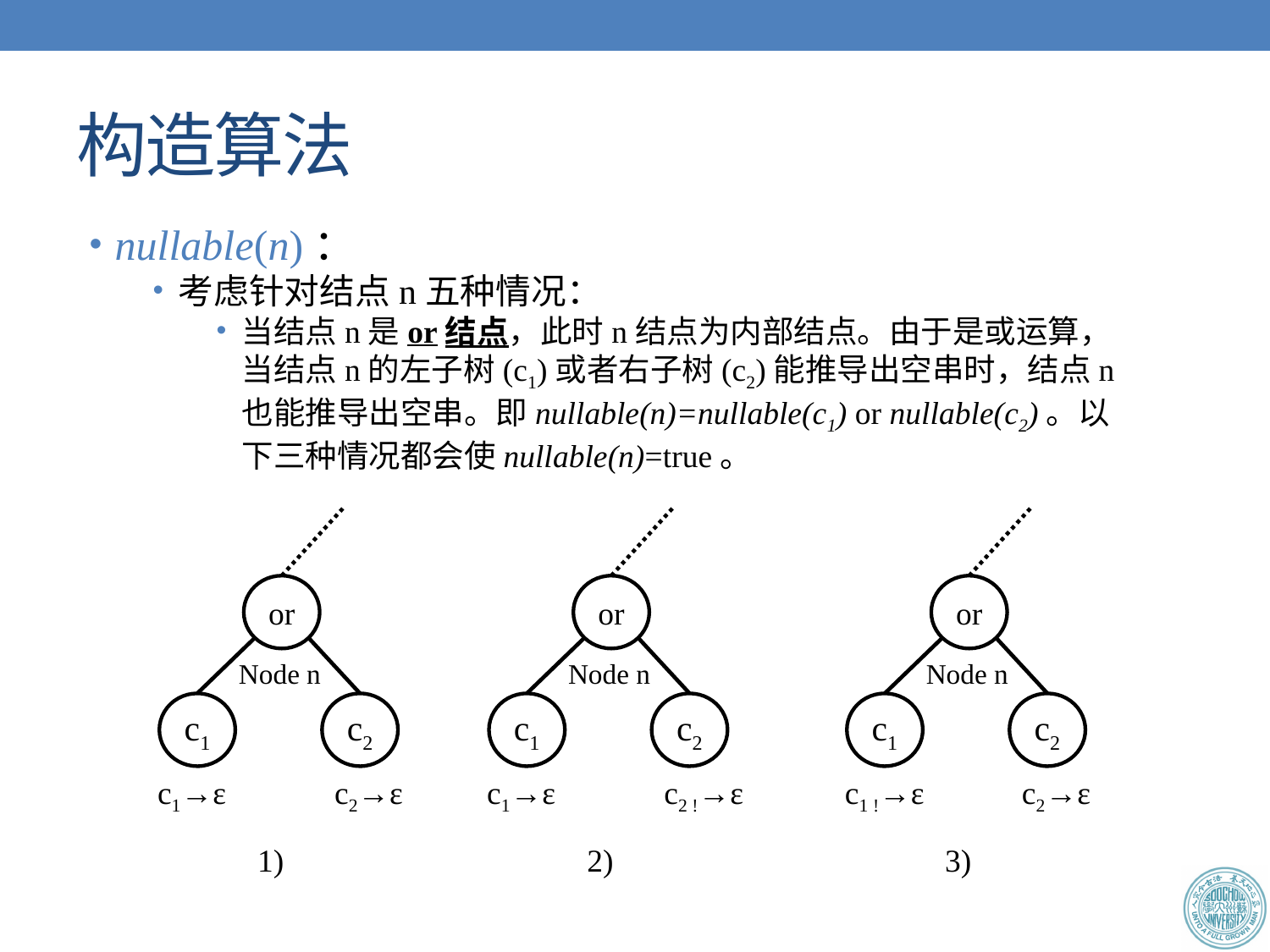

# 构造算法
nullable(n)：
考虑针对结点n五种情况：
当结点n是or结点，此时n结点为内部结点。由于是或运算，当结点n的左子树(c1)或者右子树(c2)能推导出空串时，结点n也能推导出空串。即nullable(n)=nullable(c1) or nullable(c2)。以下三种情况都会使nullable(n)=true。

or
Node n
c1
c2
c1→ε
c2→ε
1)
or
Node n
c1
c2
c1→ε
c2 !→ε
2)
or
Node n
c1
c2
c1 !→ε
c2→ε
3)